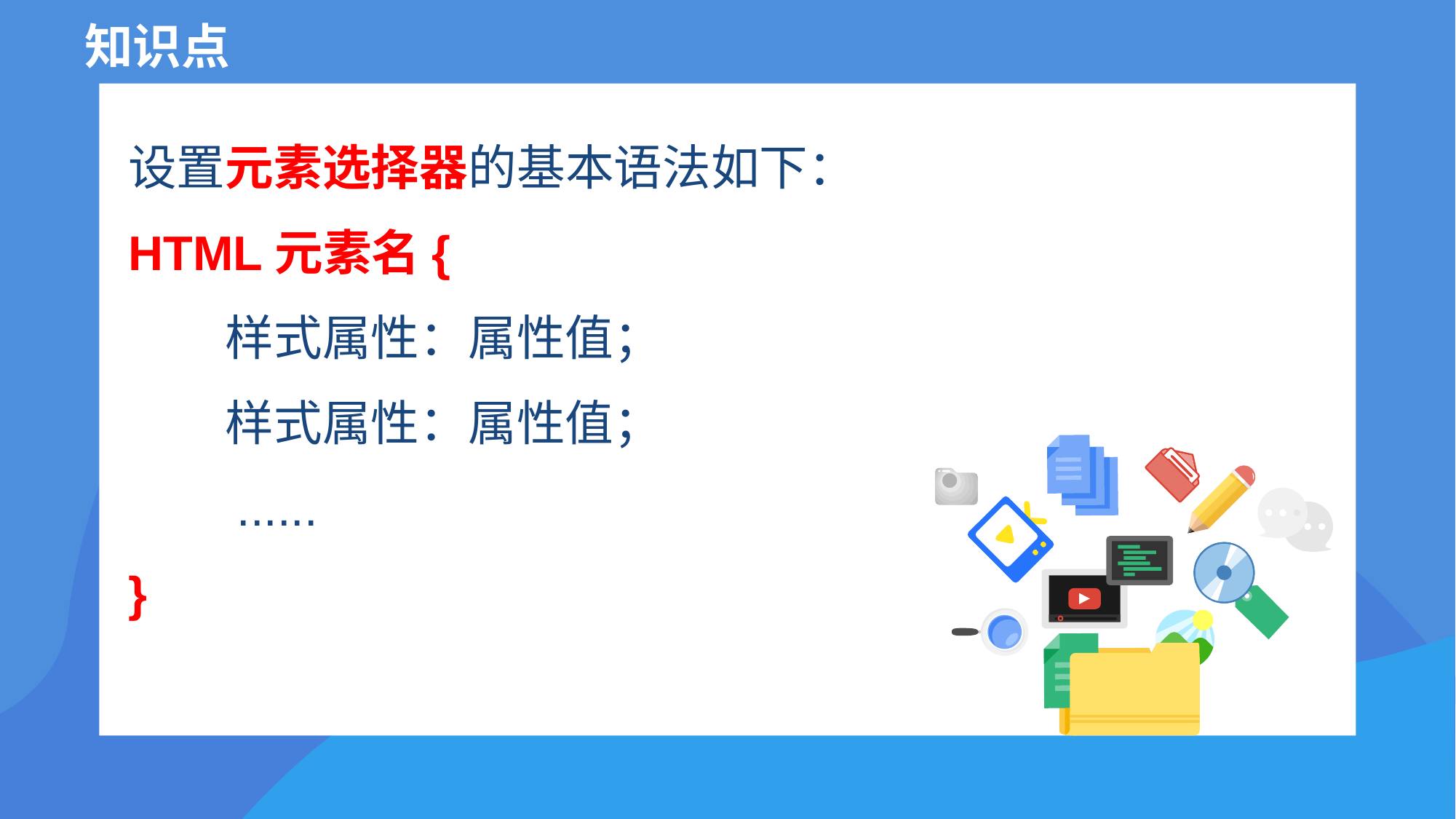

知识点
设置元素选择器的基本语法如下：
HTML元素名{
　　样式属性：属性值；
　　样式属性：属性值；
　　......
}